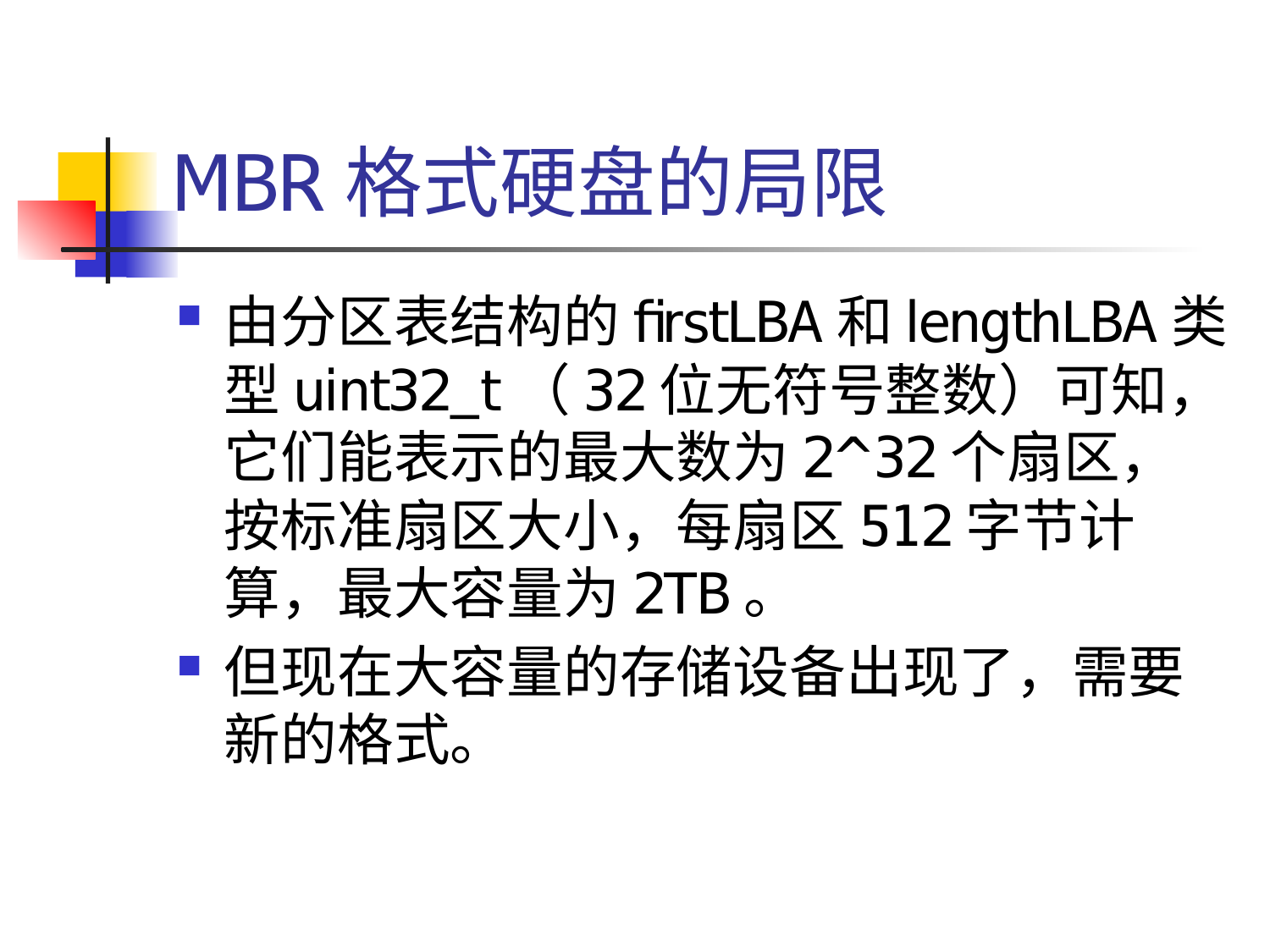

# MBR格式硬盘的局限
由分区表结构的firstLBA和lengthLBA类型uint32_t（32位无符号整数）可知，它们能表示的最大数为2^32个扇区，按标准扇区大小，每扇区512字节计算，最大容量为2TB。
但现在大容量的存储设备出现了，需要新的格式。